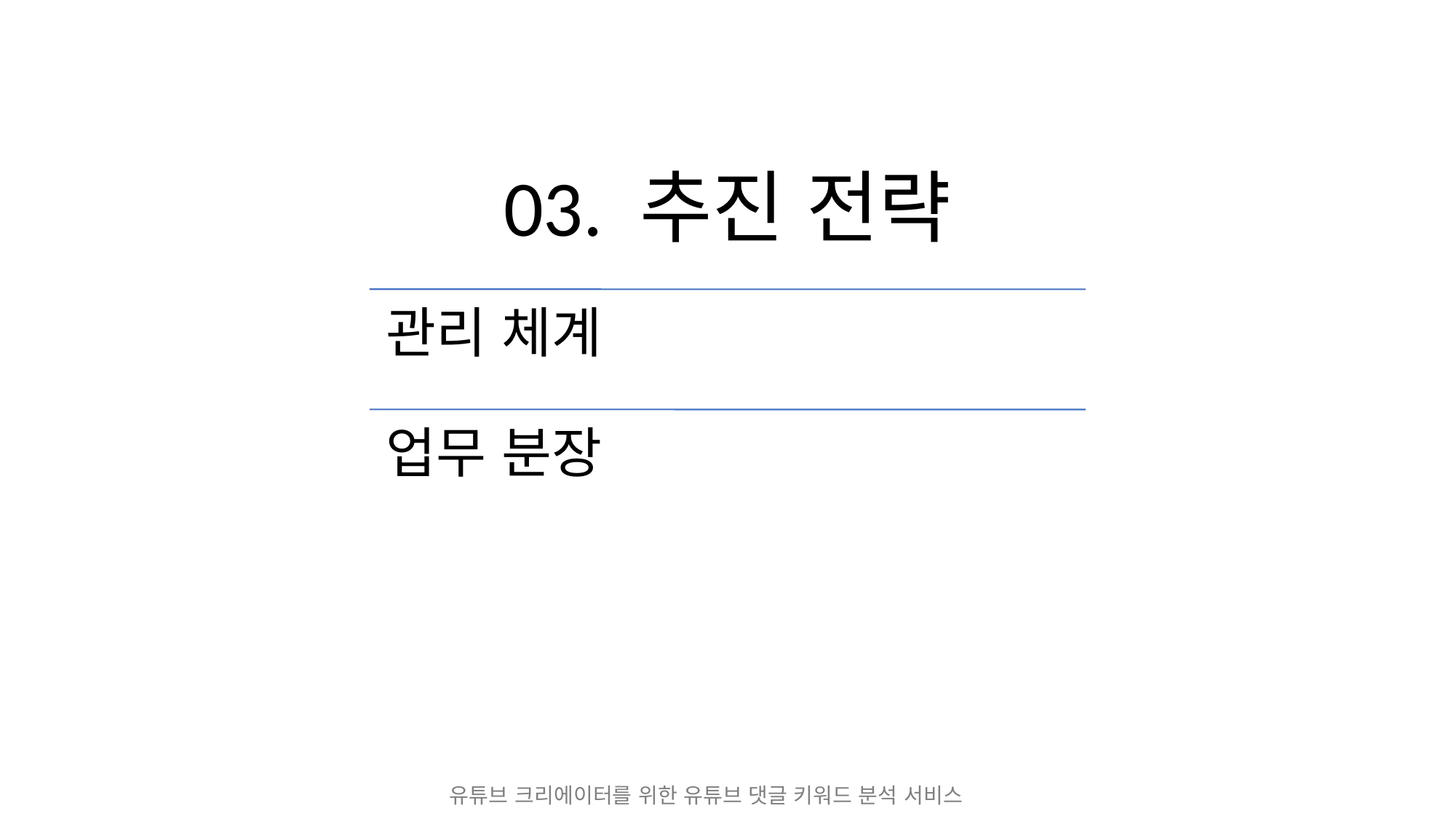

03. 추진 전략
관리 체계
업무 분장
유튜브 크리에이터를 위한 유튜브 댓글 키워드 분석 서비스